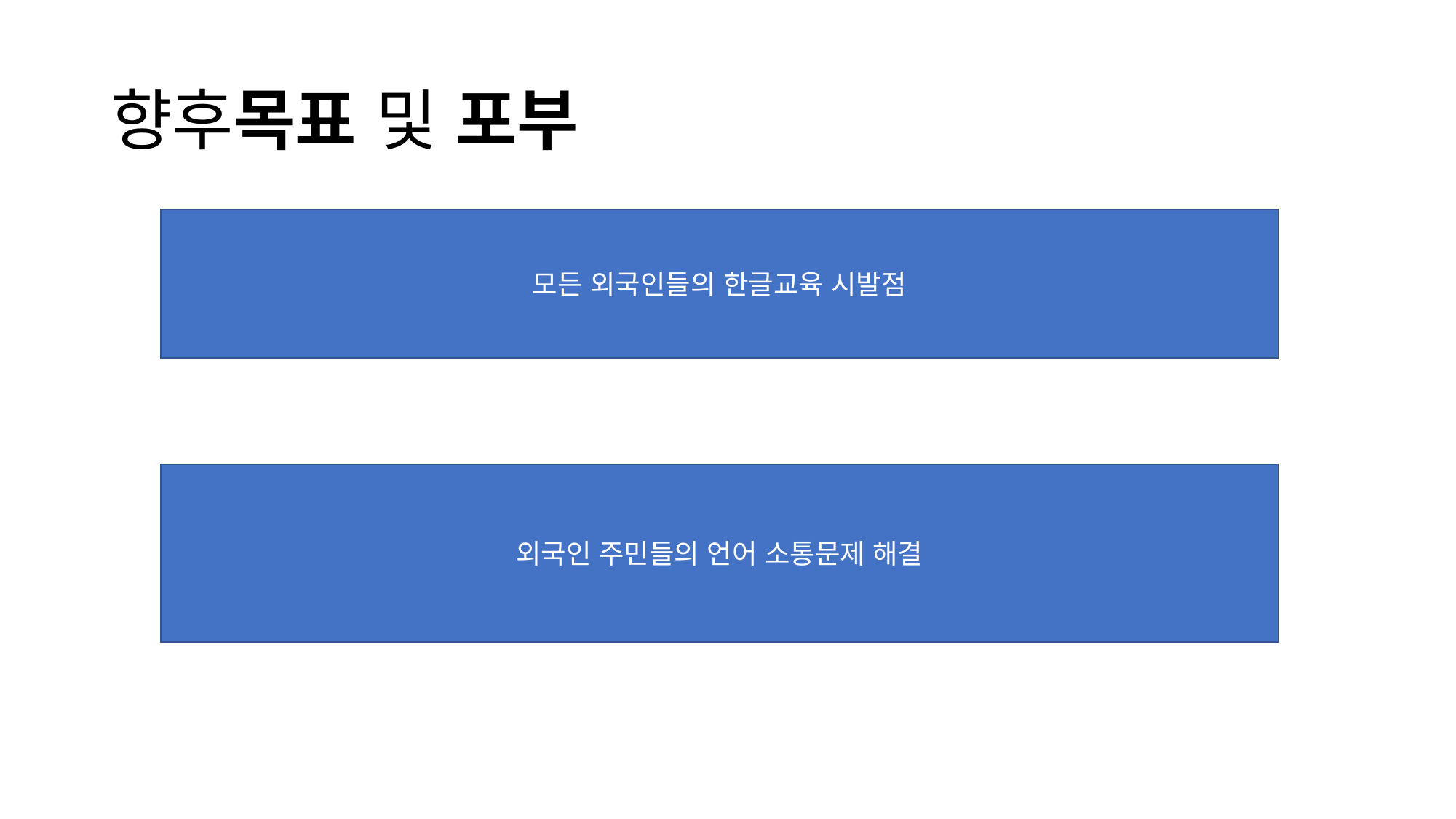

# 향후목표 및 포부
모든 외국인들의 한글교육 시발점
외국인 주민들의 언어 소통문제 해결